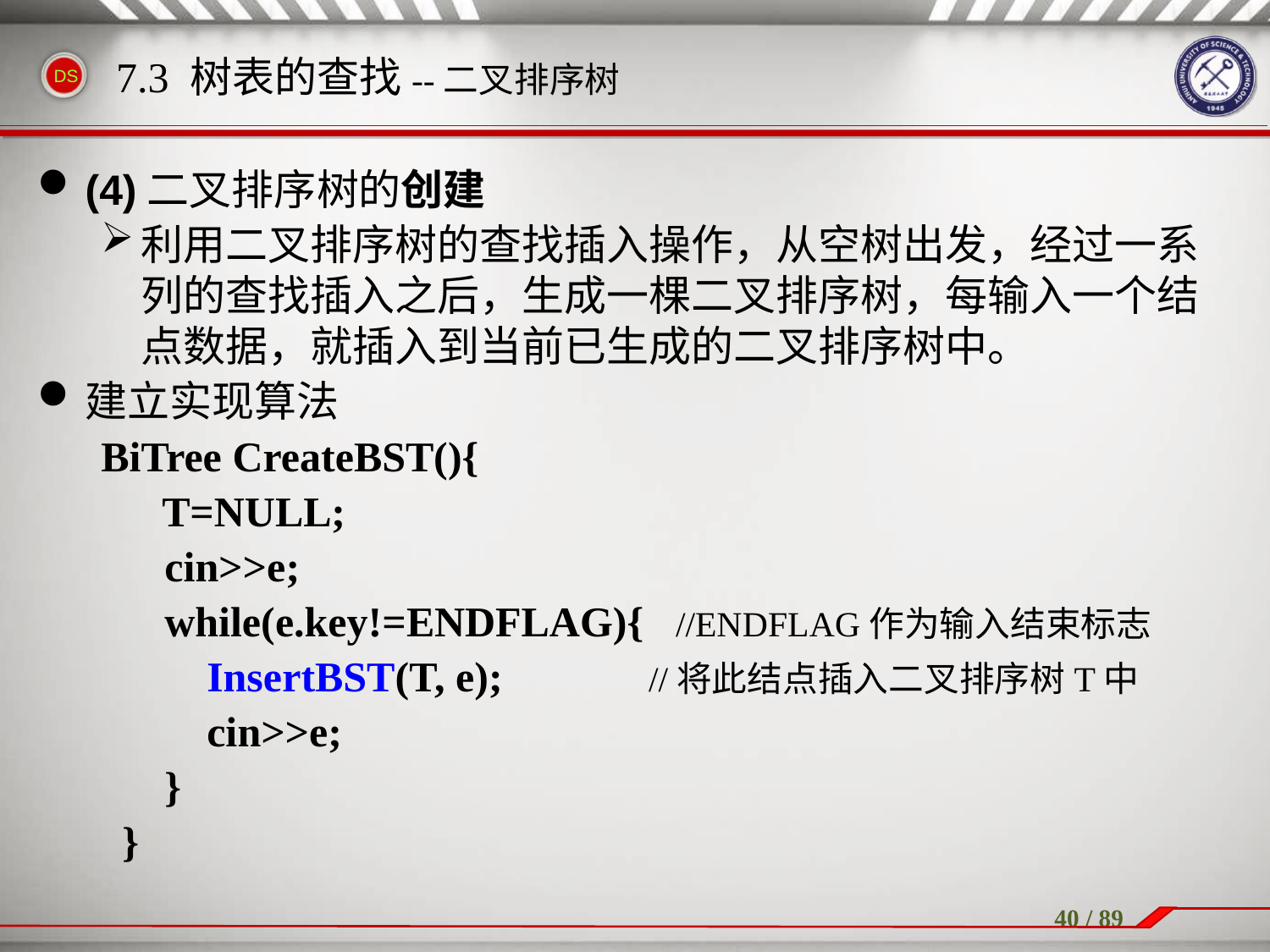

(4)二叉排序树的创建
利用二叉排序树的查找插入操作，从空树出发，经过一系列的查找插入之后，生成一棵二叉排序树，每输入一个结点数据，就插入到当前已生成的二叉排序树中。
建立实现算法
BiTree CreateBST(){
	  T=NULL;
      cin>>e;
      while(e.key!=ENDFLAG){   //ENDFLAG作为输入结束标志
          InsertBST(T, e);        	//将此结点插入二叉排序树T中
          cin>>e;
      }
  }

7.3 树表的查找--二叉排序树